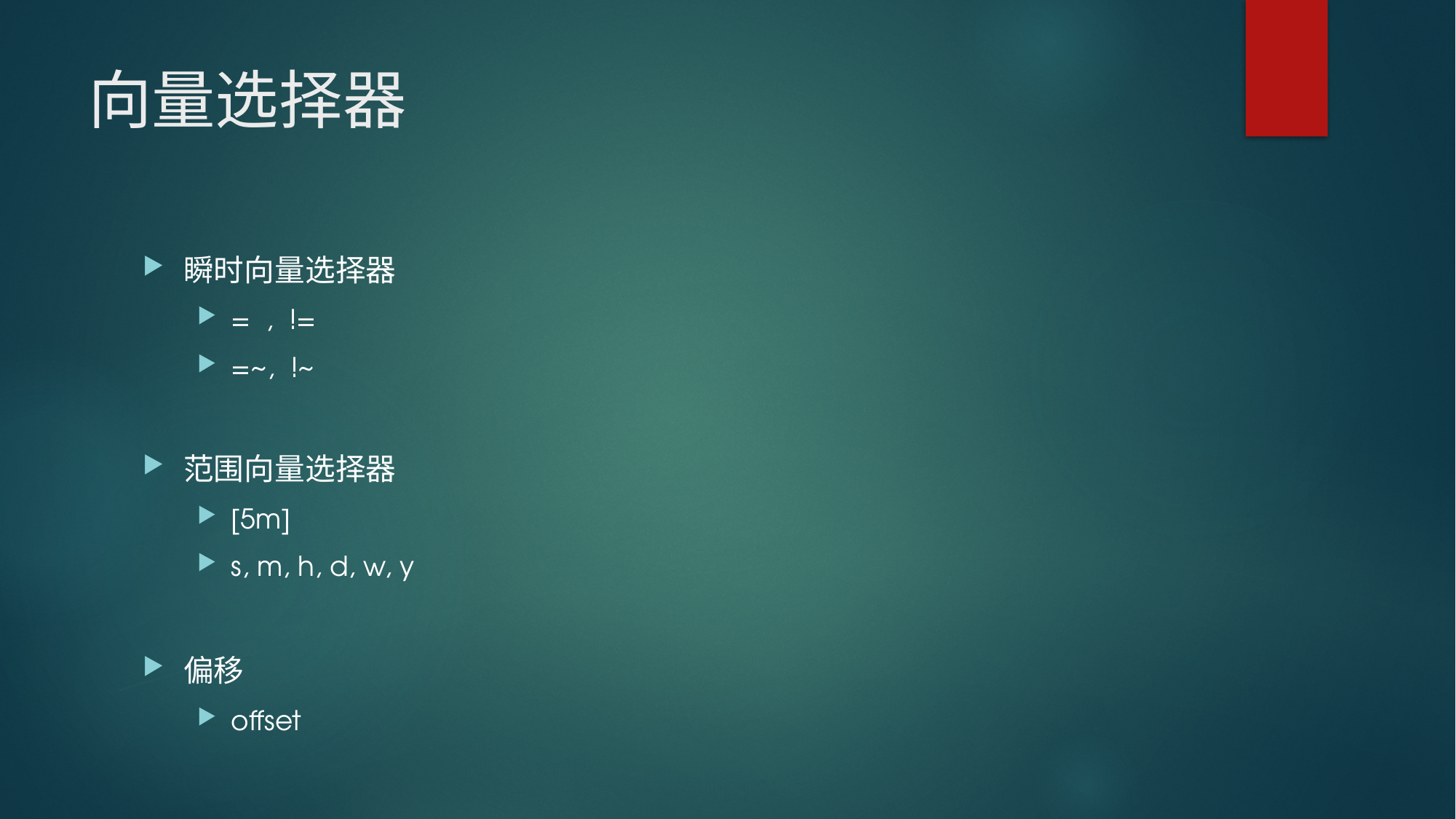

# 向量选择器
瞬时向量选择器
=  ,  !=
=~,  !~

范围向量选择器
[5m]
s, m, h, d, w, y

偏移
offset